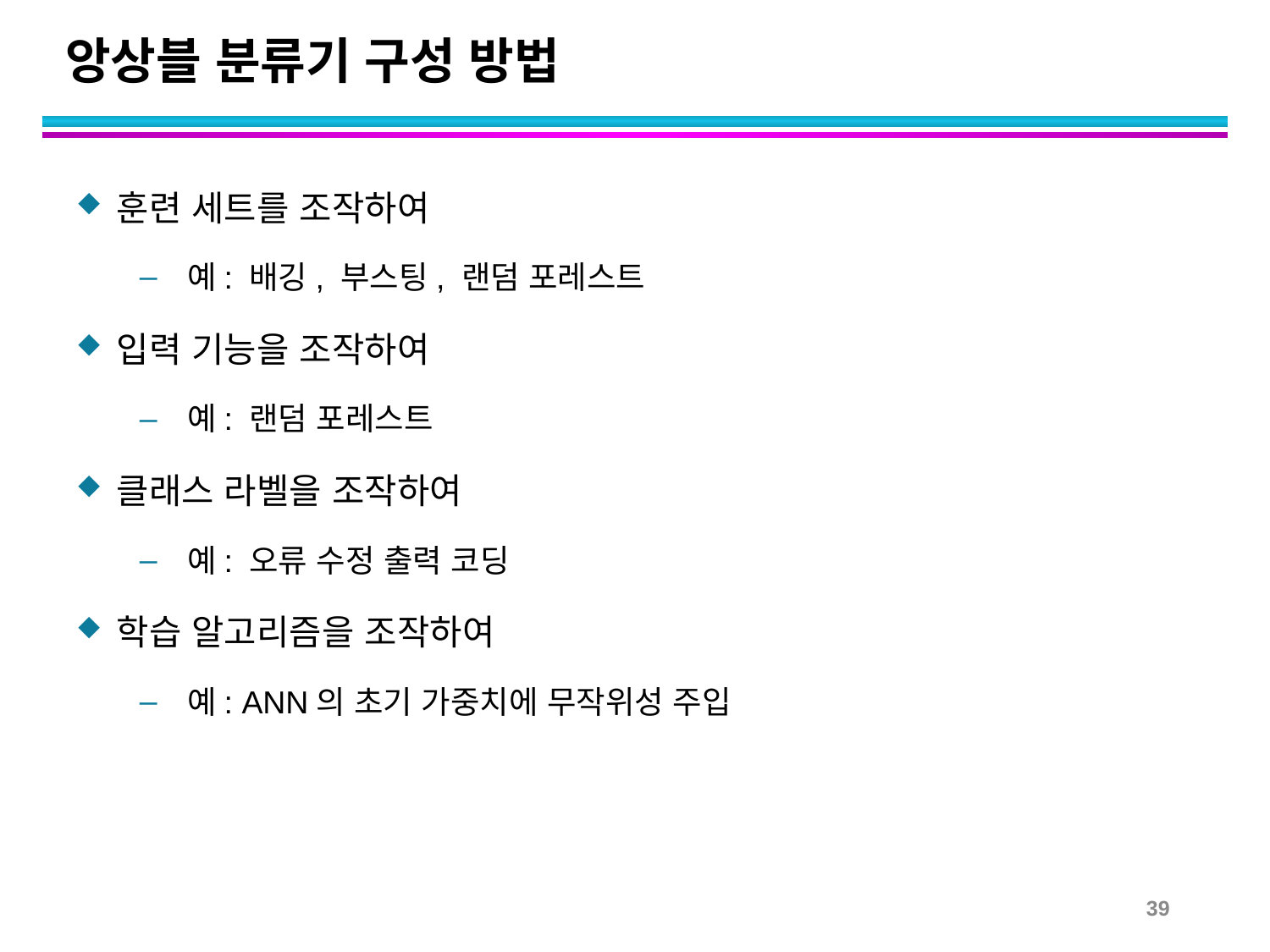

# 앙상블 분류기 구성 방법
훈련 세트를 조작하여
예: 배깅, 부스팅, 랜덤 포레스트
입력 기능을 조작하여
예: 랜덤 포레스트
클래스 라벨을 조작하여
예: 오류 수정 출력 코딩
학습 알고리즘을 조작하여
예: ANN의 초기 가중치에 무작위성 주입
39